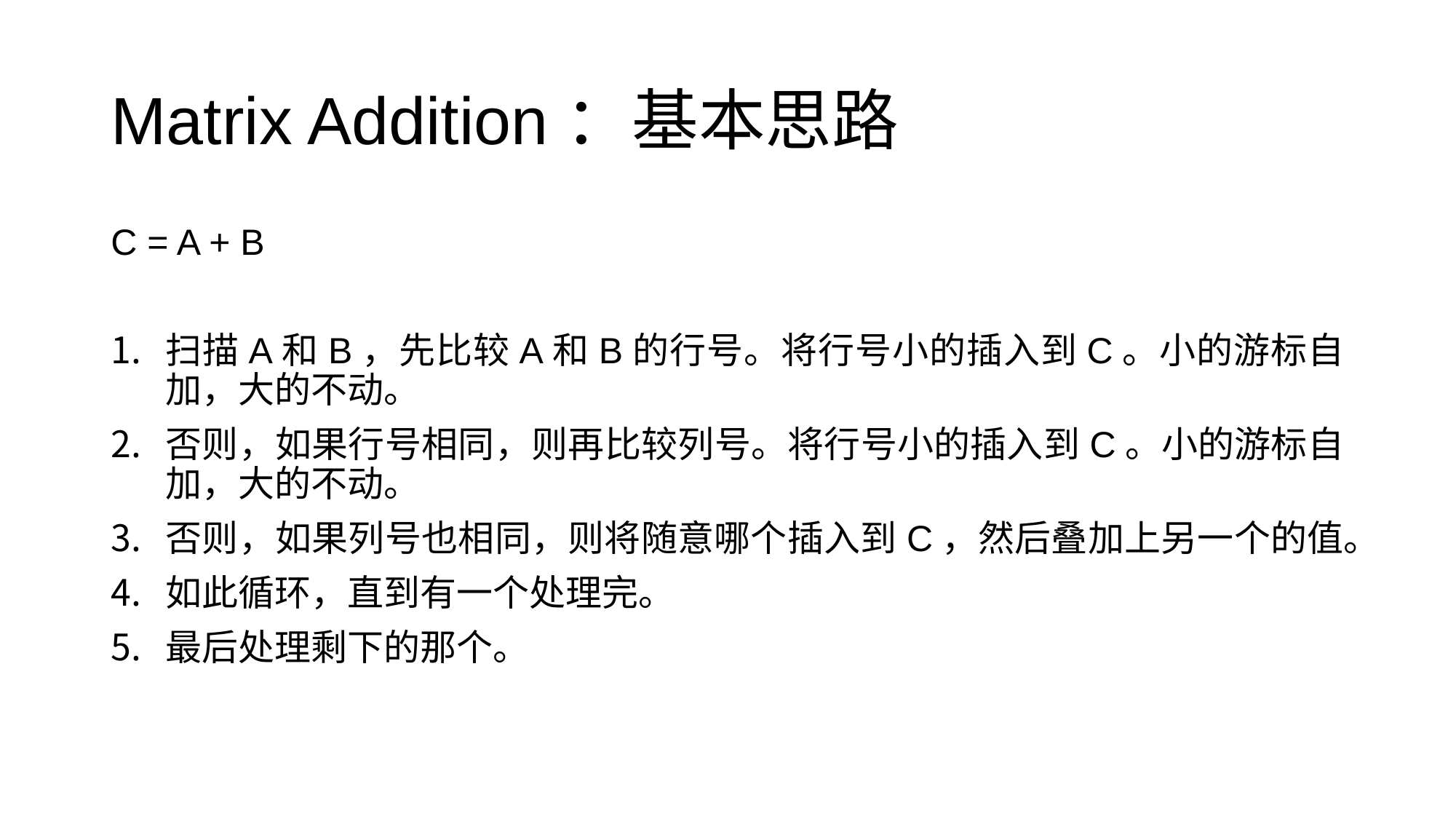

# Matrix Addition：基本思路
C = A + B

扫描A和B，先比较A和B的行号。将行号小的插入到C。小的游标自加，大的不动。
否则，如果行号相同，则再比较列号。将行号小的插入到C。小的游标自加，大的不动。
否则，如果列号也相同，则将随意哪个插入到C，然后叠加上另一个的值。
如此循环，直到有一个处理完。
最后处理剩下的那个。